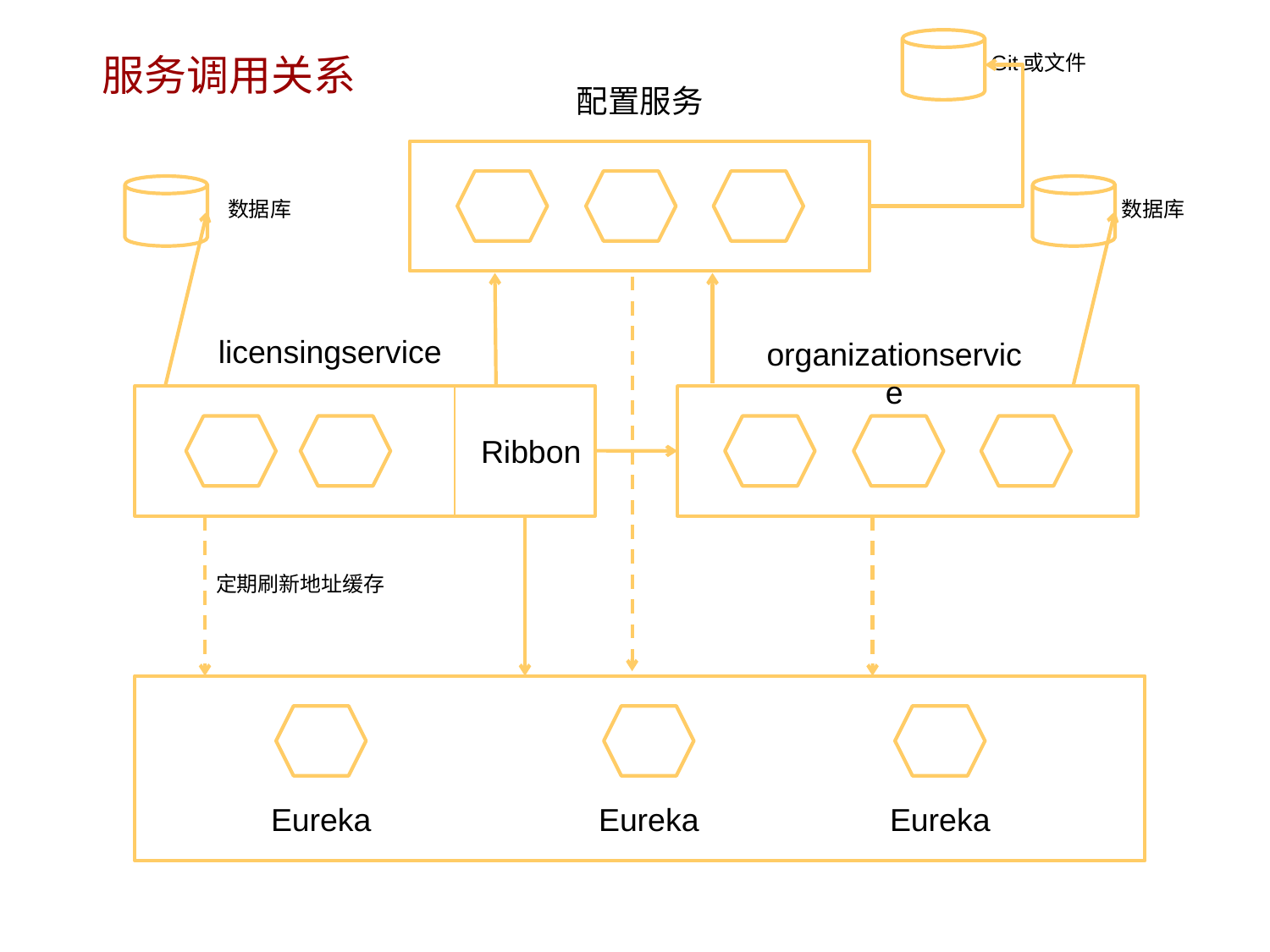

# 服务调用关系
Git或文件
配置服务

数据库
数据库
licensingservice
organizationservice

Ribbon
定期刷新地址缓存

Eureka
Eureka
Eureka